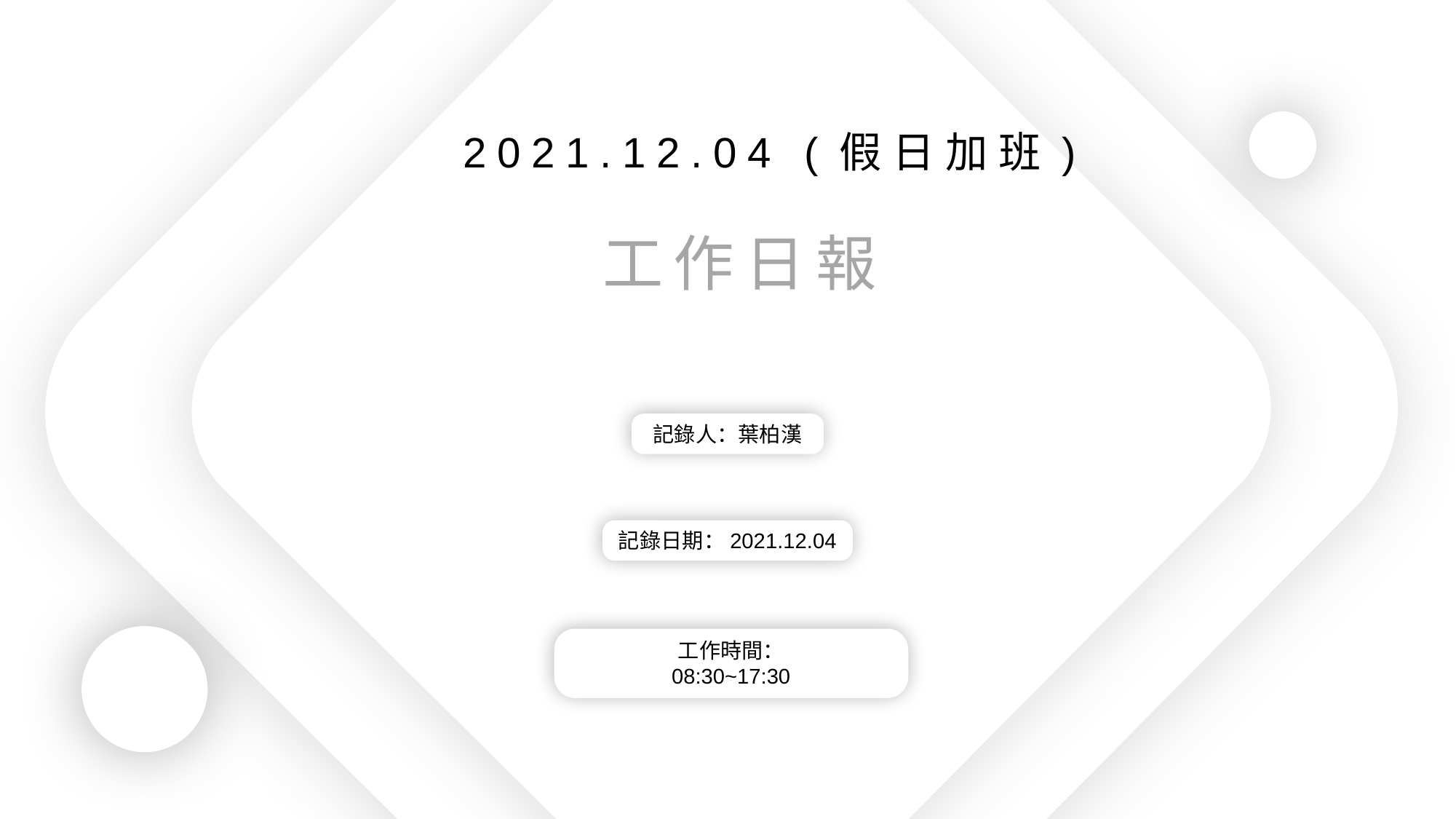

2021.12.04 (假日加班)
工作日報

記錄人：葉柏漢

記錄日期：2021.12.04

工作時間：
08:30~17:30